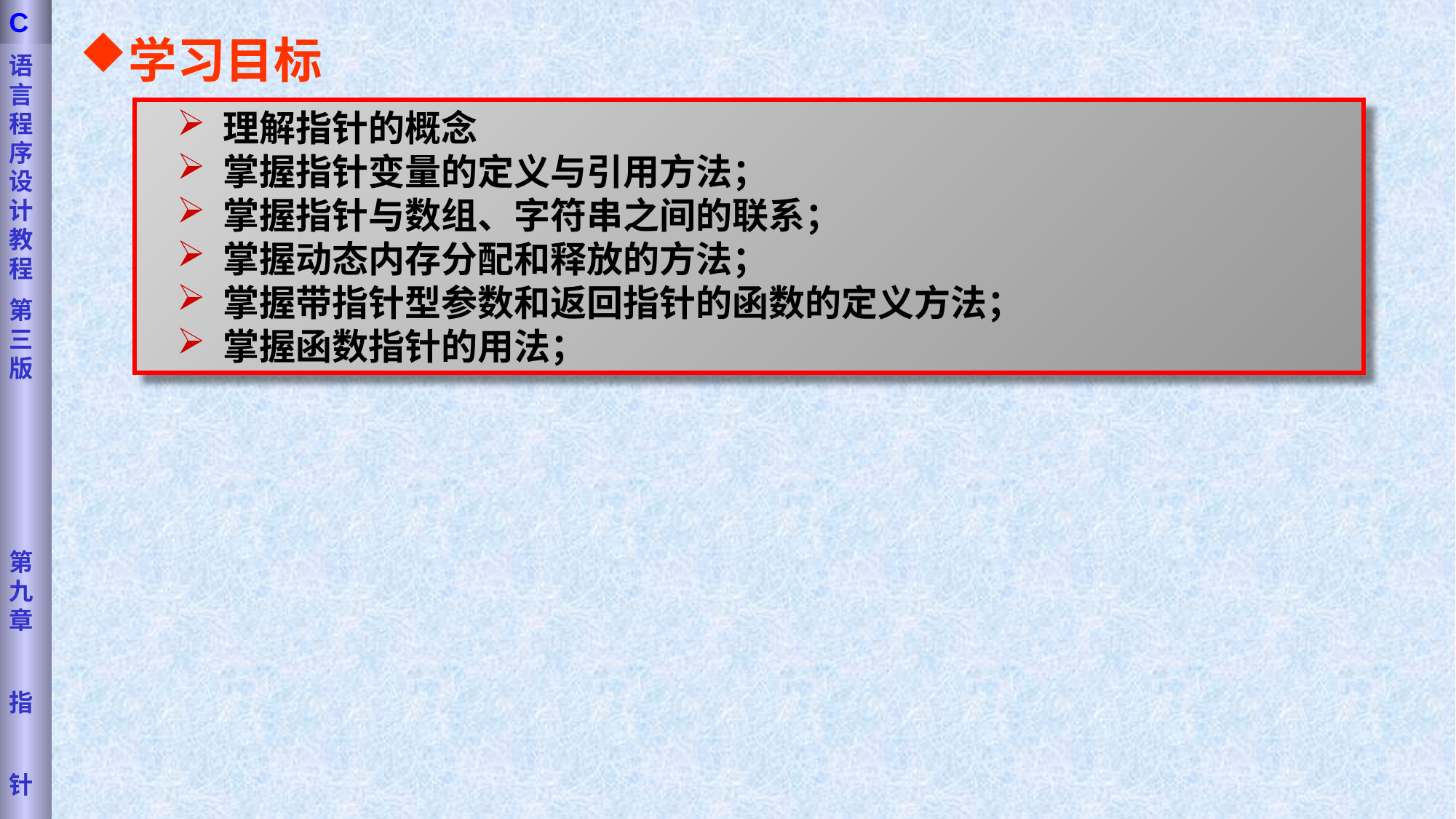

语言程序设计教程
第三版

第九章

指

针
C
学习目标
 理解指针的概念
 掌握指针变量的定义与引用方法；
 掌握指针与数组、字符串之间的联系；
 掌握动态内存分配和释放的方法；
 掌握带指针型参数和返回指针的函数的定义方法；
 掌握函数指针的用法；